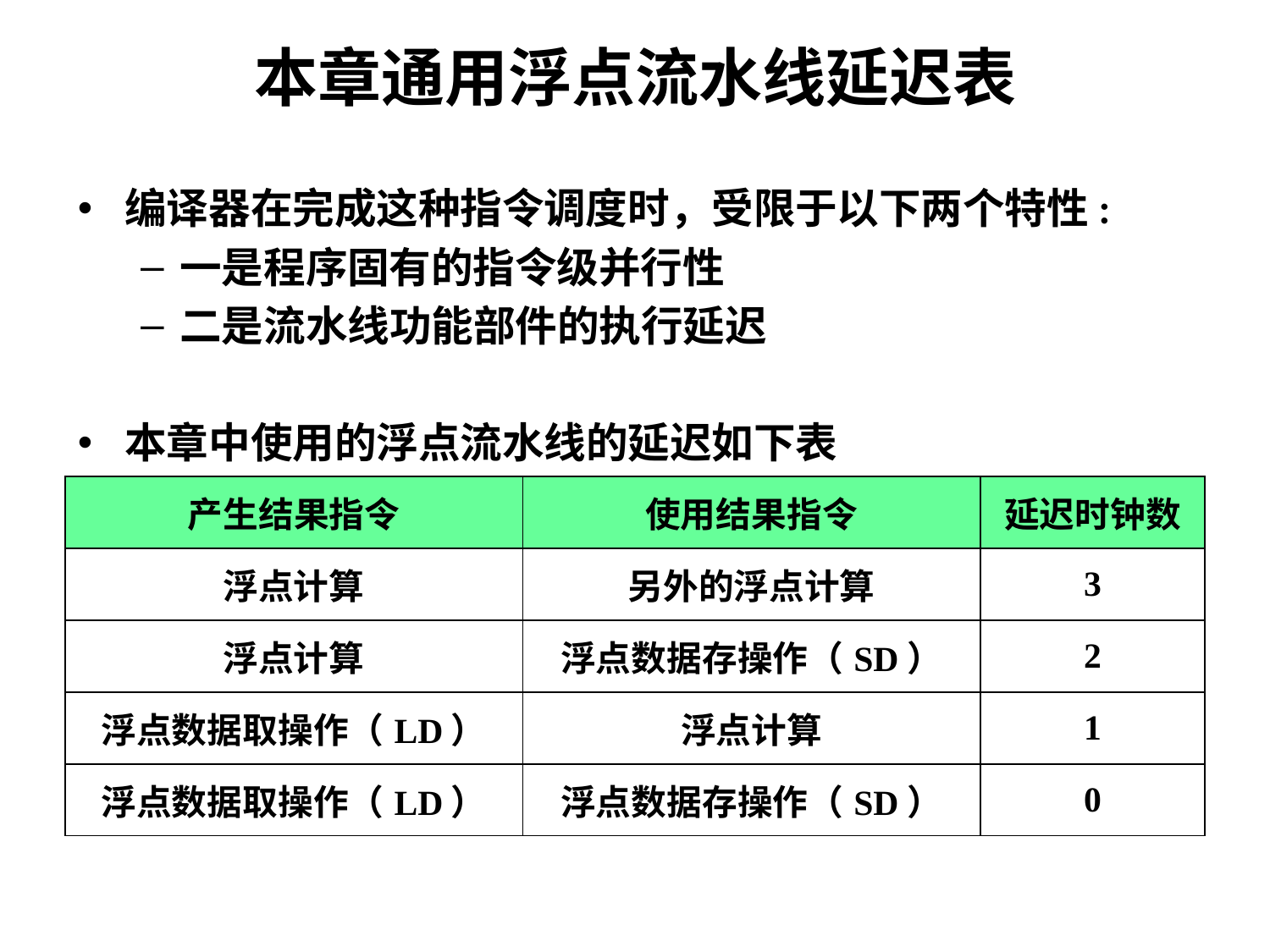

本章通用浮点流水线延迟表
编译器在完成这种指令调度时，受限于以下两个特性:
一是程序固有的指令级并行性
二是流水线功能部件的执行延迟

本章中使用的浮点流水线的延迟如下表
| 产生结果指令 | 使用结果指令 | 延迟时钟数 |
| --- | --- | --- |
| 浮点计算 | 另外的浮点计算 | 3 |
| 浮点计算 | 浮点数据存操作（SD） | 2 |
| 浮点数据取操作（LD） | 浮点计算 | 1 |
| 浮点数据取操作（LD） | 浮点数据存操作（SD） | 0 |